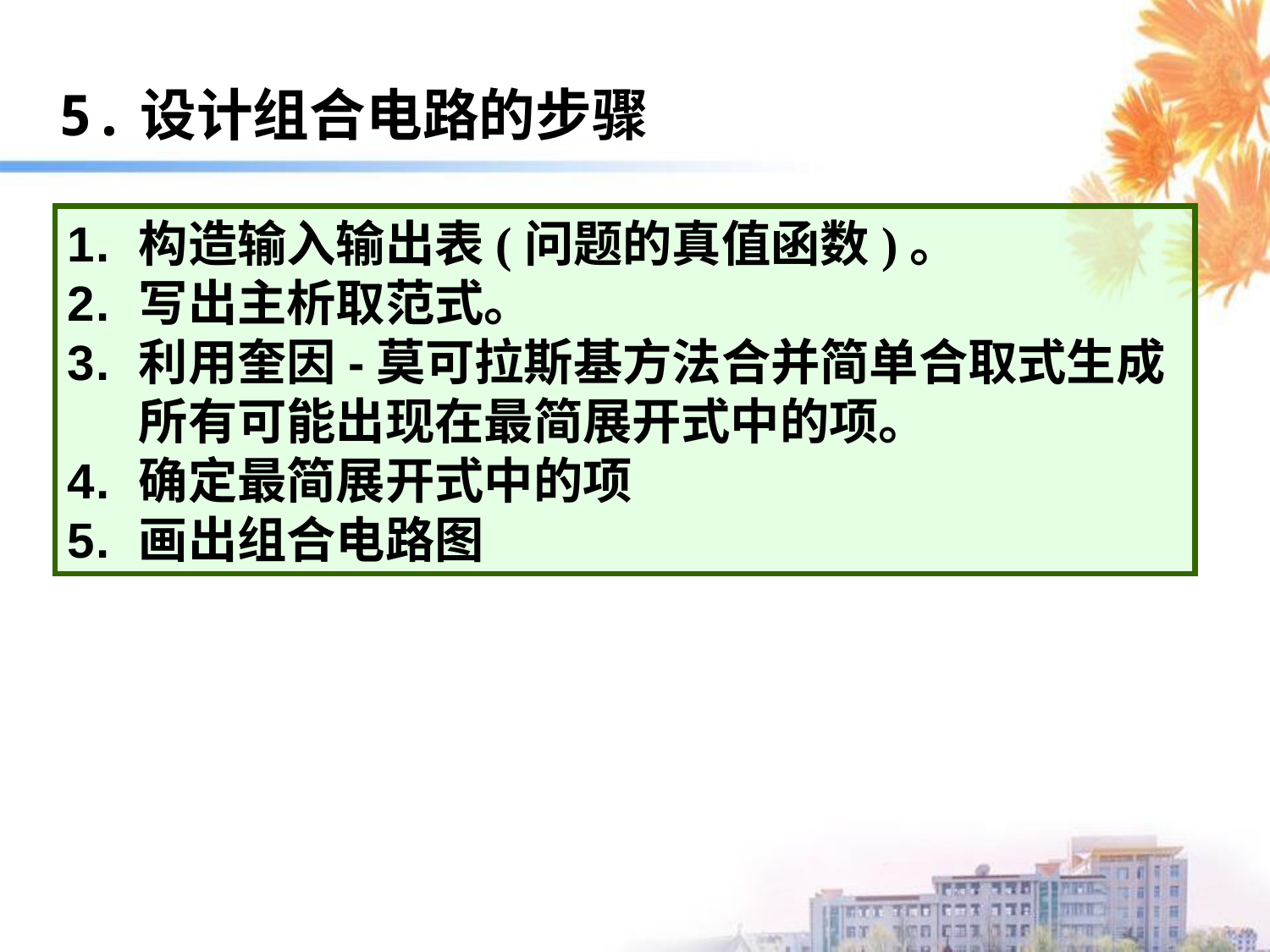

5.设计组合电路的步骤
构造输入输出表(问题的真值函数)。
写出主析取范式。
利用奎因-莫可拉斯基方法合并简单合取式生成所有可能出现在最简展开式中的项。
确定最简展开式中的项
画出组合电路图